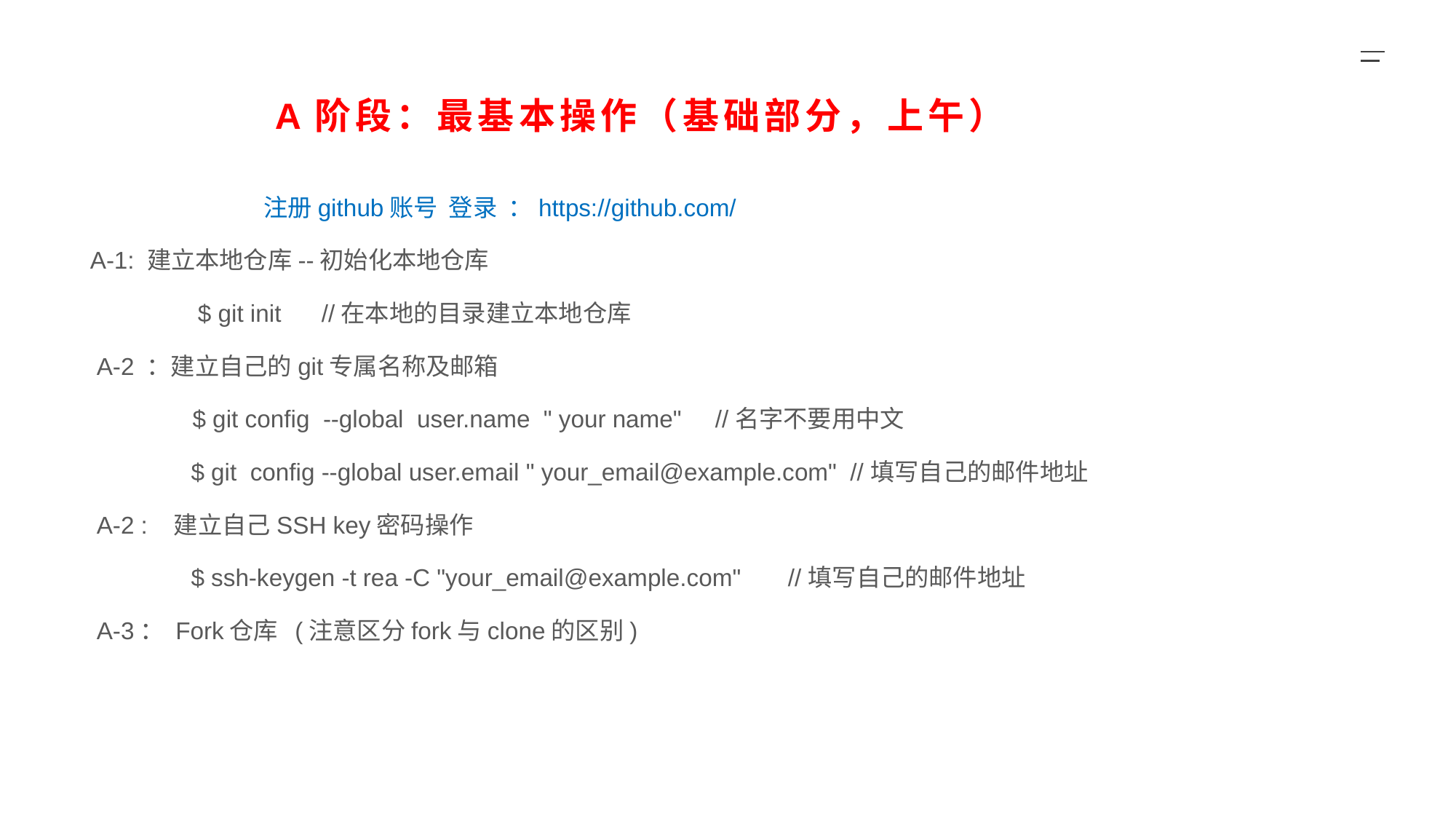

A阶段：最基本操作（基础部分，上午）
                                注册github账号  登录  ：https://github.com/
 A-1: 建立本地仓库--初始化本地仓库
                 $ git init      //在本地的目录建立本地仓库
  A-2 ：建立自己的git专属名称及邮箱
	$ git config  --global  user.name  " your name"     //名字不要用中文
                $ git  config --global user.email " your_email@example.com"  //填写自己的邮件地址
  A-2 :   建立自己SSH key密码操作
                $ ssh-keygen -t rea -C "your_email@example.com"       //填写自己的邮件地址
  A-3： Fork仓库  (注意区分fork与clone的区别)